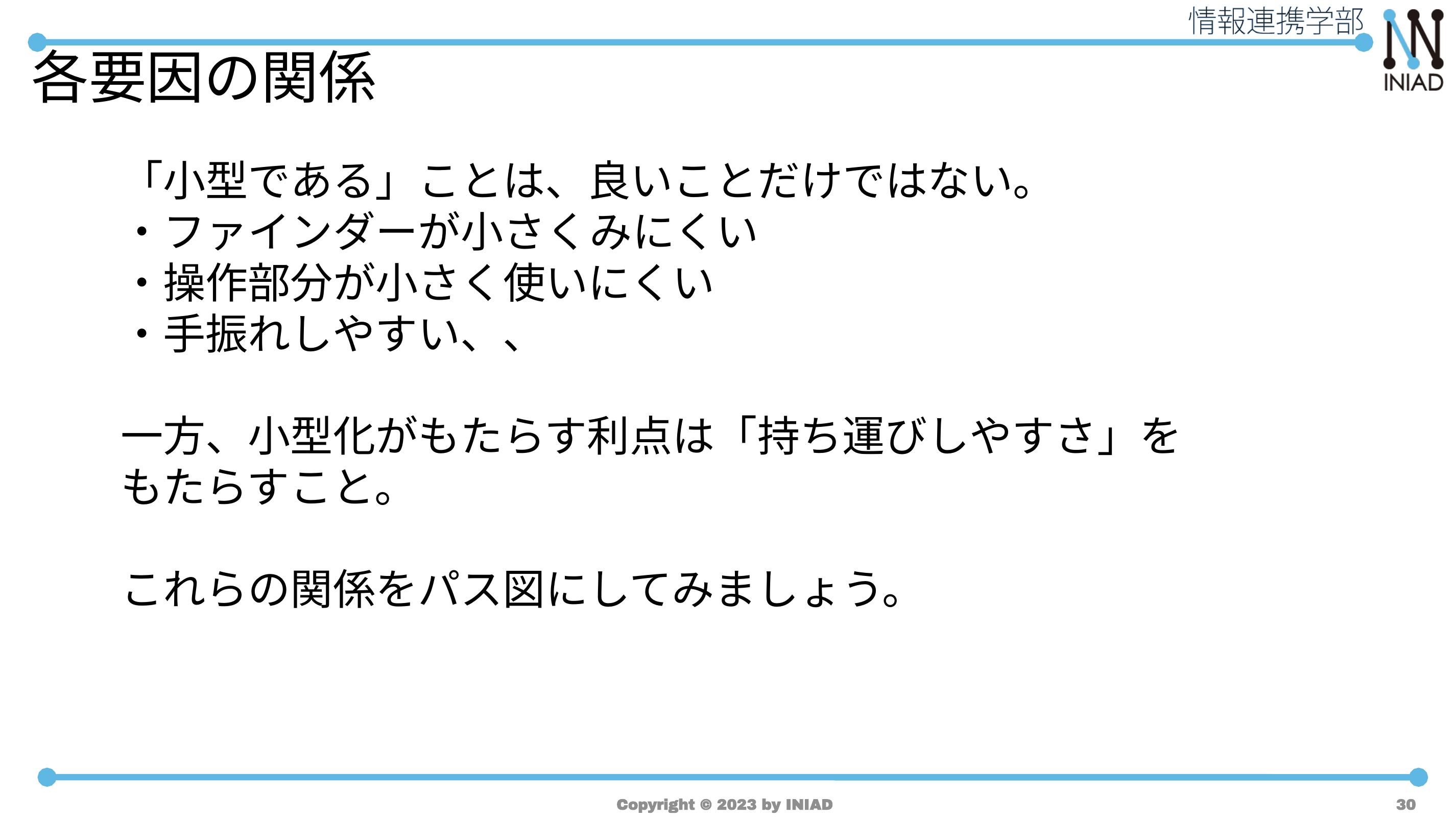

# 各要因の関係
「小型である」ことは、良いことだけではない。
・ファインダーが小さくみにくい
・操作部分が小さく使いにくい
・手振れしやすい、、

一方、小型化がもたらす利点は「持ち運びしやすさ」を
もたらすこと。

これらの関係をパス図にしてみましょう。
Copyright © 2023 by INIAD
30